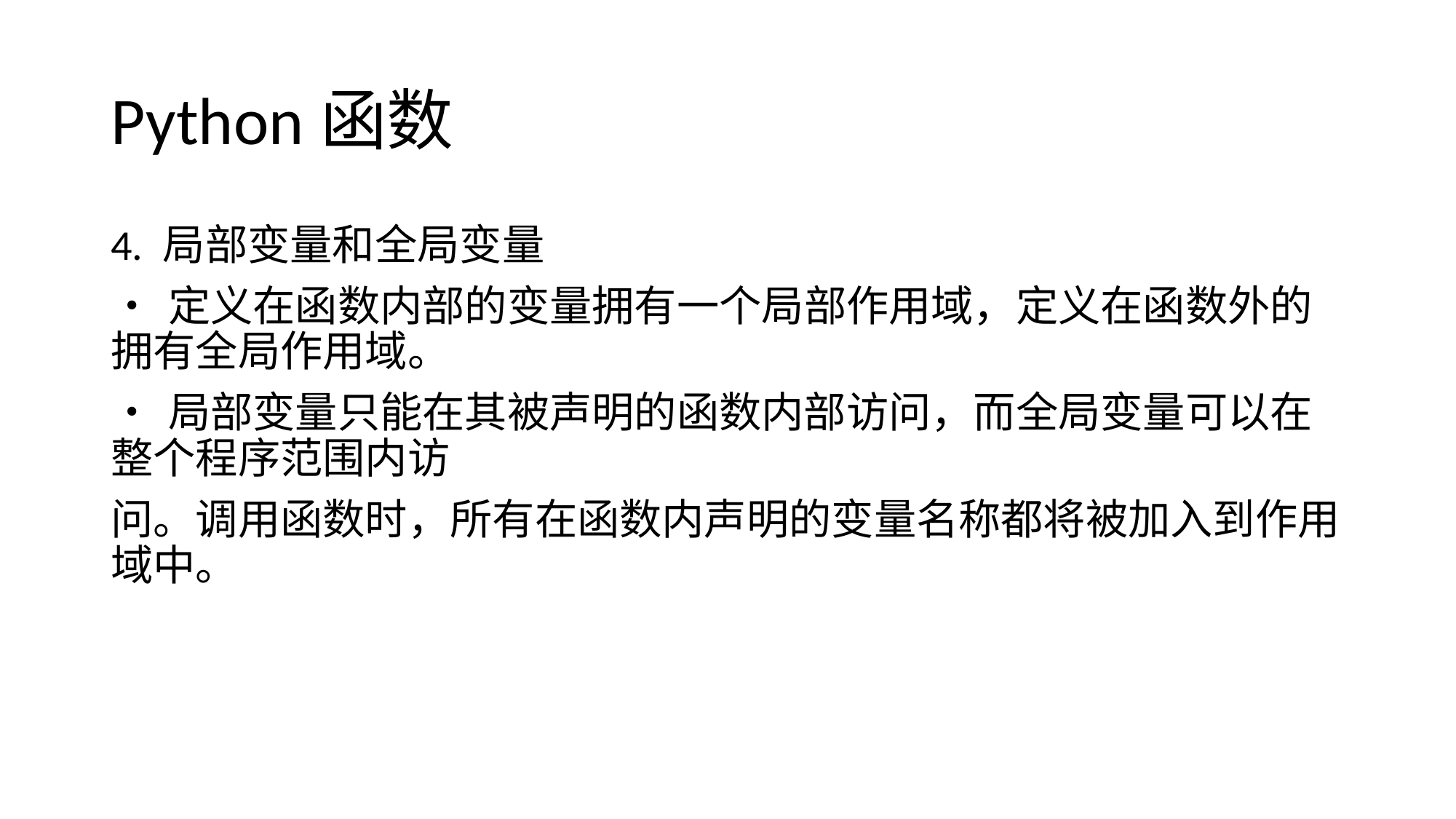

# Python函数
4. 局部变量和全局变量
• 定义在函数内部的变量拥有一个局部作用域，定义在函数外的拥有全局作用域。
• 局部变量只能在其被声明的函数内部访问，而全局变量可以在整个程序范围内访
问。调用函数时，所有在函数内声明的变量名称都将被加入到作用域中。